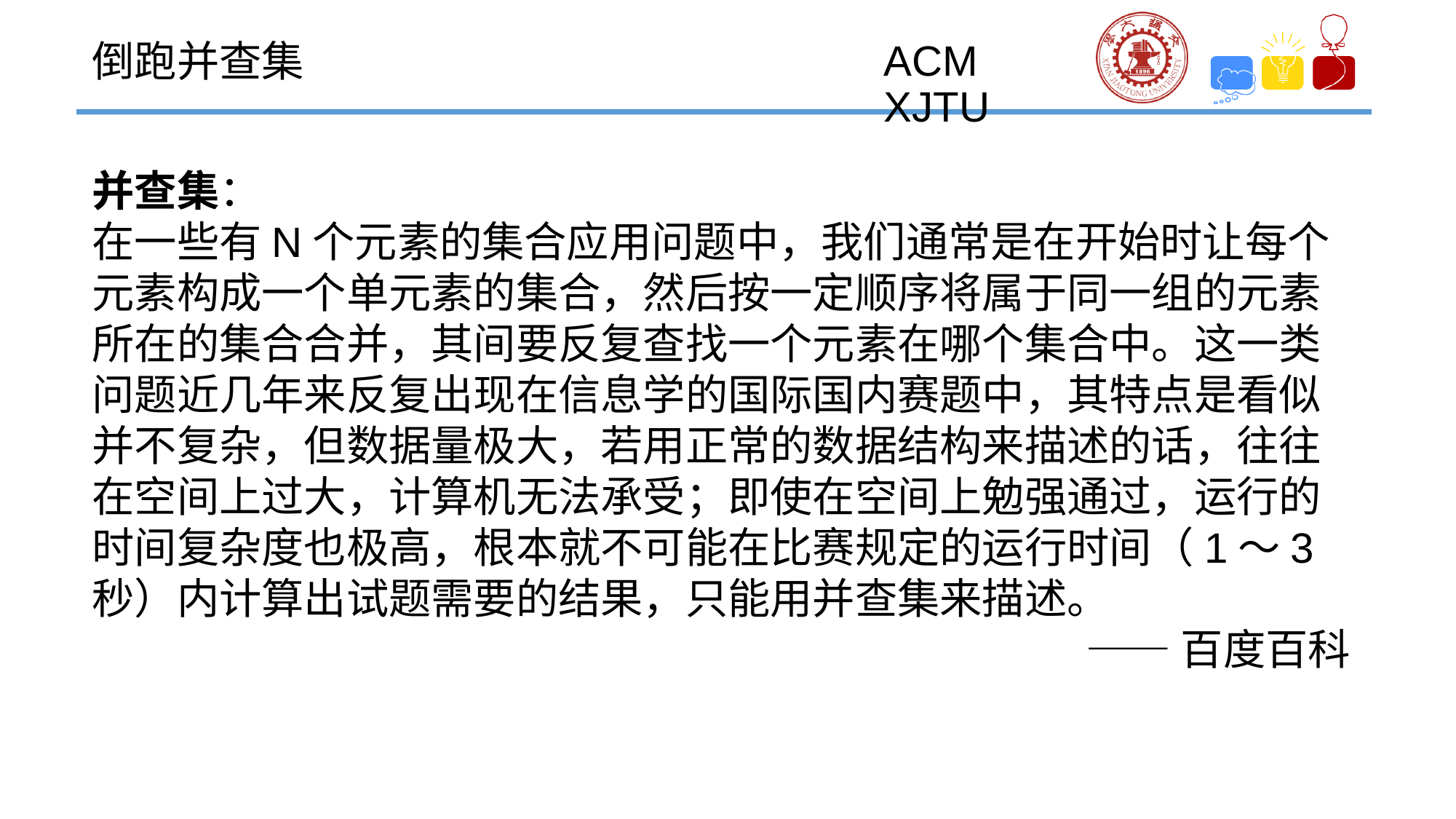

倒跑并查集
并查集：
在一些有N个元素的集合应用问题中，我们通常是在开始时让每个元素构成一个单元素的集合，然后按一定顺序将属于同一组的元素所在的集合合并，其间要反复查找一个元素在哪个集合中。这一类问题近几年来反复出现在信息学的国际国内赛题中，其特点是看似并不复杂，但数据量极大，若用正常的数据结构来描述的话，往往在空间上过大，计算机无法承受；即使在空间上勉强通过，运行的时间复杂度也极高，根本就不可能在比赛规定的运行时间（1～3秒）内计算出试题需要的结果，只能用并查集来描述。
——百度百科